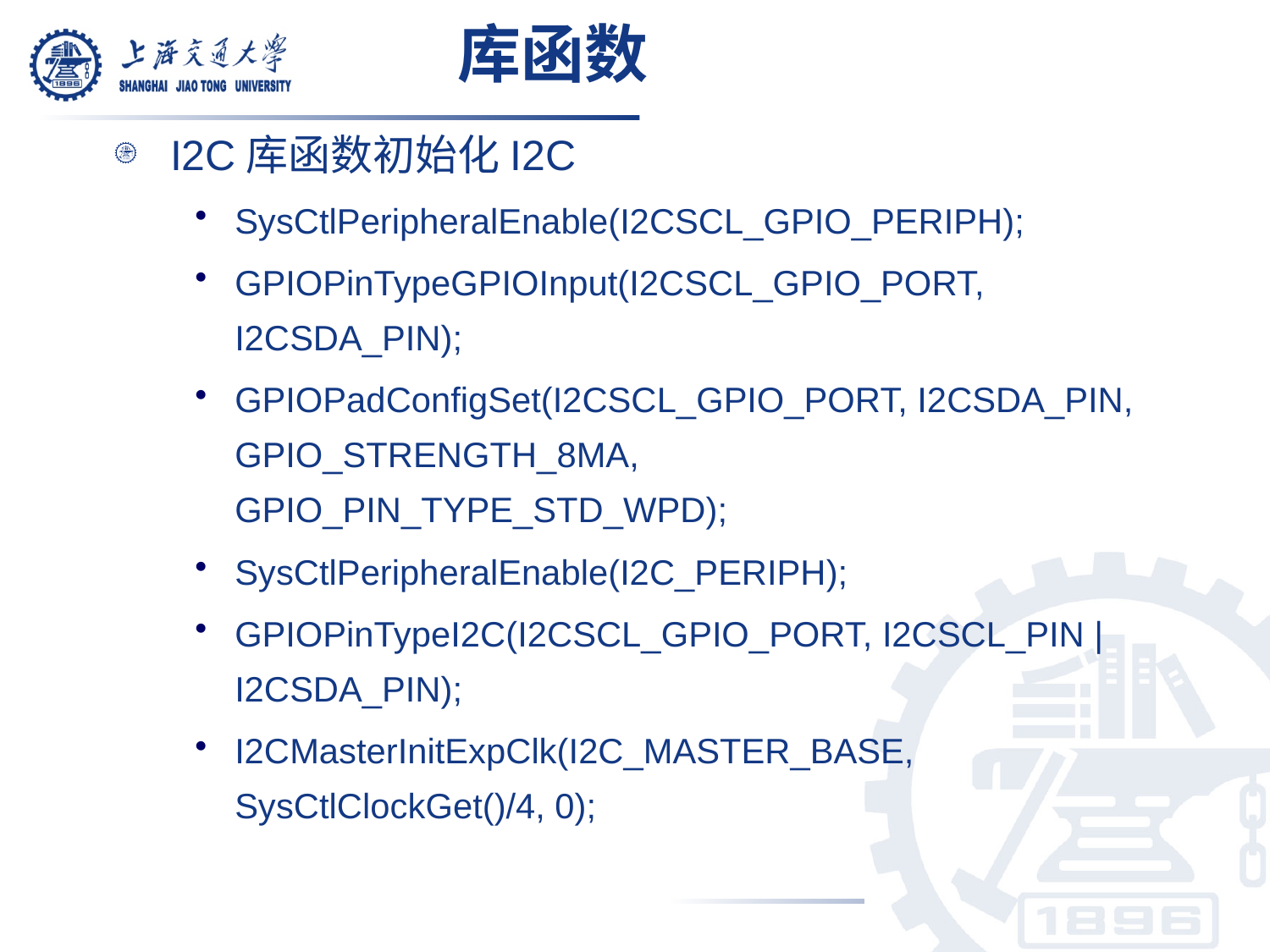

库函数
# I2C库函数初始化I2C
SysCtlPeripheralEnable(I2CSCL_GPIO_PERIPH);
GPIOPinTypeGPIOInput(I2CSCL_GPIO_PORT, I2CSDA_PIN);
GPIOPadConfigSet(I2CSCL_GPIO_PORT, I2CSDA_PIN, GPIO_STRENGTH_8MA,                    GPIO_PIN_TYPE_STD_WPD);
SysCtlPeripheralEnable(I2C_PERIPH);
GPIOPinTypeI2C(I2CSCL_GPIO_PORT, I2CSCL_PIN | I2CSDA_PIN);
I2CMasterInitExpClk(I2C_MASTER_BASE, SysCtlClockGet()/4, 0);